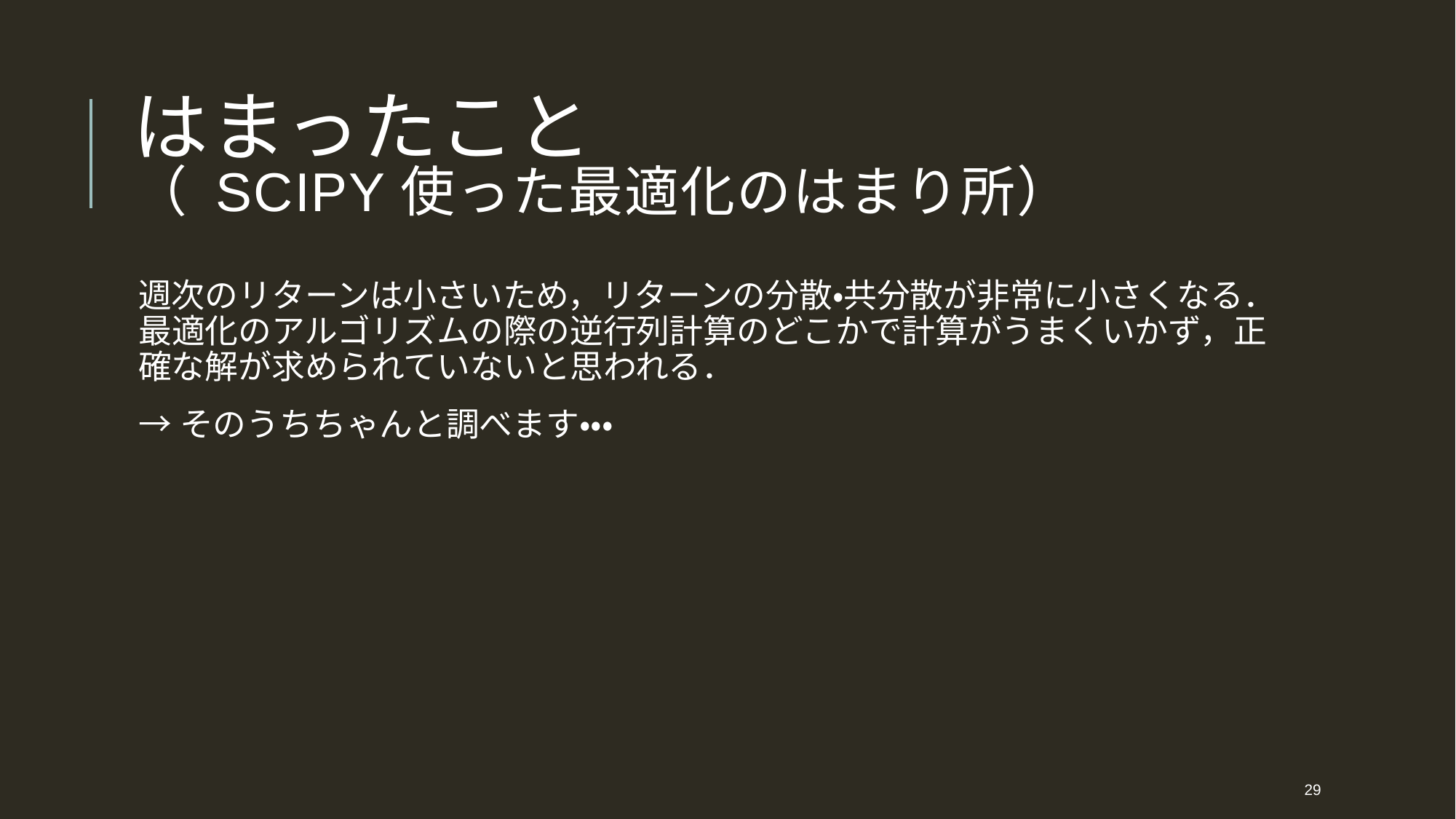

# はまったこと （ Scipy使った最適化のはまり所）
週次のリターンは小さいため，リターンの分散・共分散が非常に小さくなる．最適化のアルゴリズムの際の逆行列計算のどこかで計算がうまくいかず，正確な解が求められていないと思われる．
→そのうちちゃんと調べます・・・

29